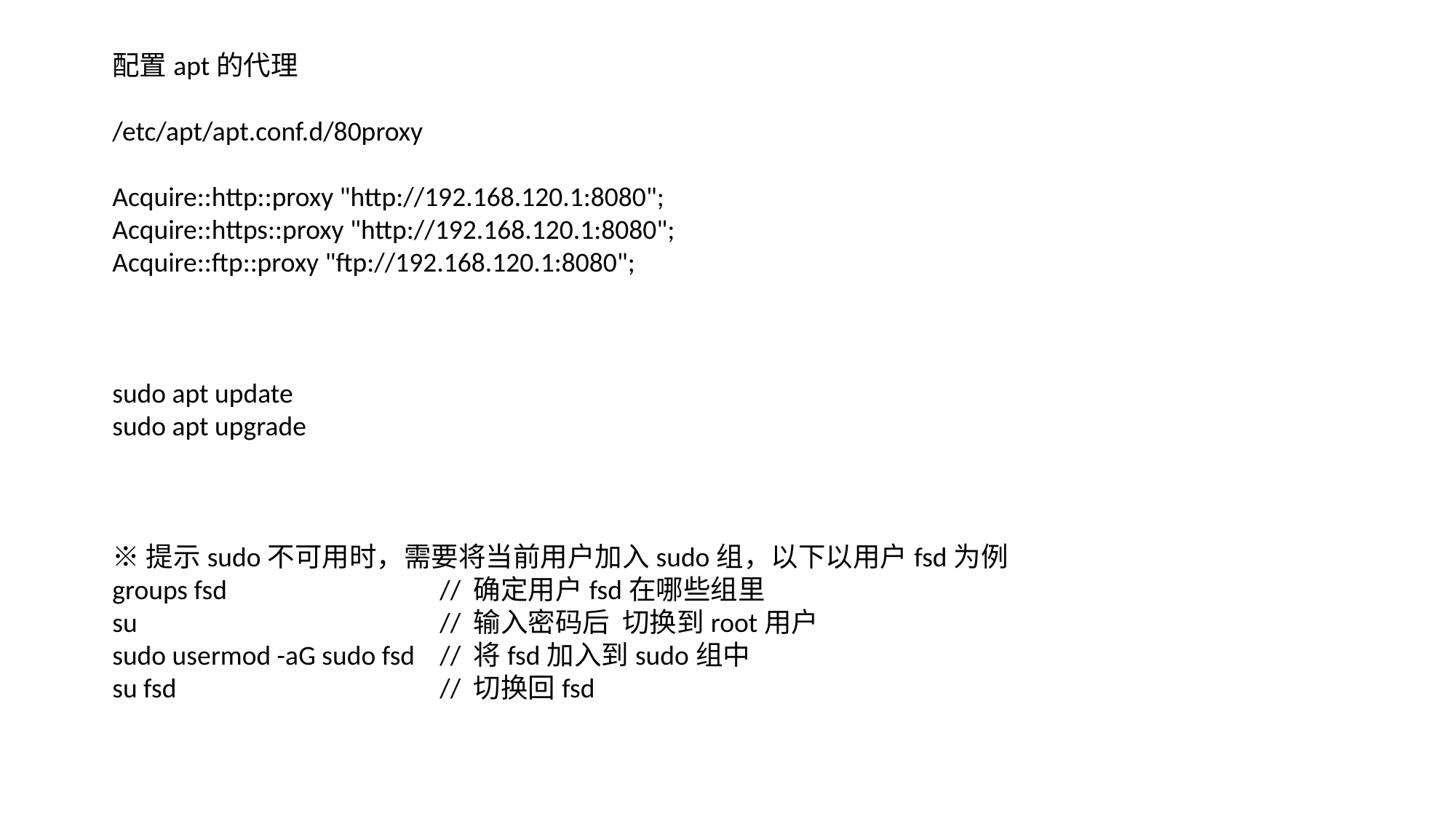

配置apt的代理

/etc/apt/apt.conf.d/80proxy

Acquire::http::proxy "http://192.168.120.1:8080";
Acquire::https::proxy "http://192.168.120.1:8080";
Acquire::ftp::proxy "ftp://192.168.120.1:8080";

sudo apt update
sudo apt upgrade

※提示sudo不可用时，需要将当前用户加入sudo组，以下以用户fsd为例
groups fsd		// 确定用户fsd在哪些组里
su			// 输入密码后  切换到root用户
sudo usermod -aG sudo fsd	// 将fsd加入到sudo组中
su fsd			// 切换回fsd